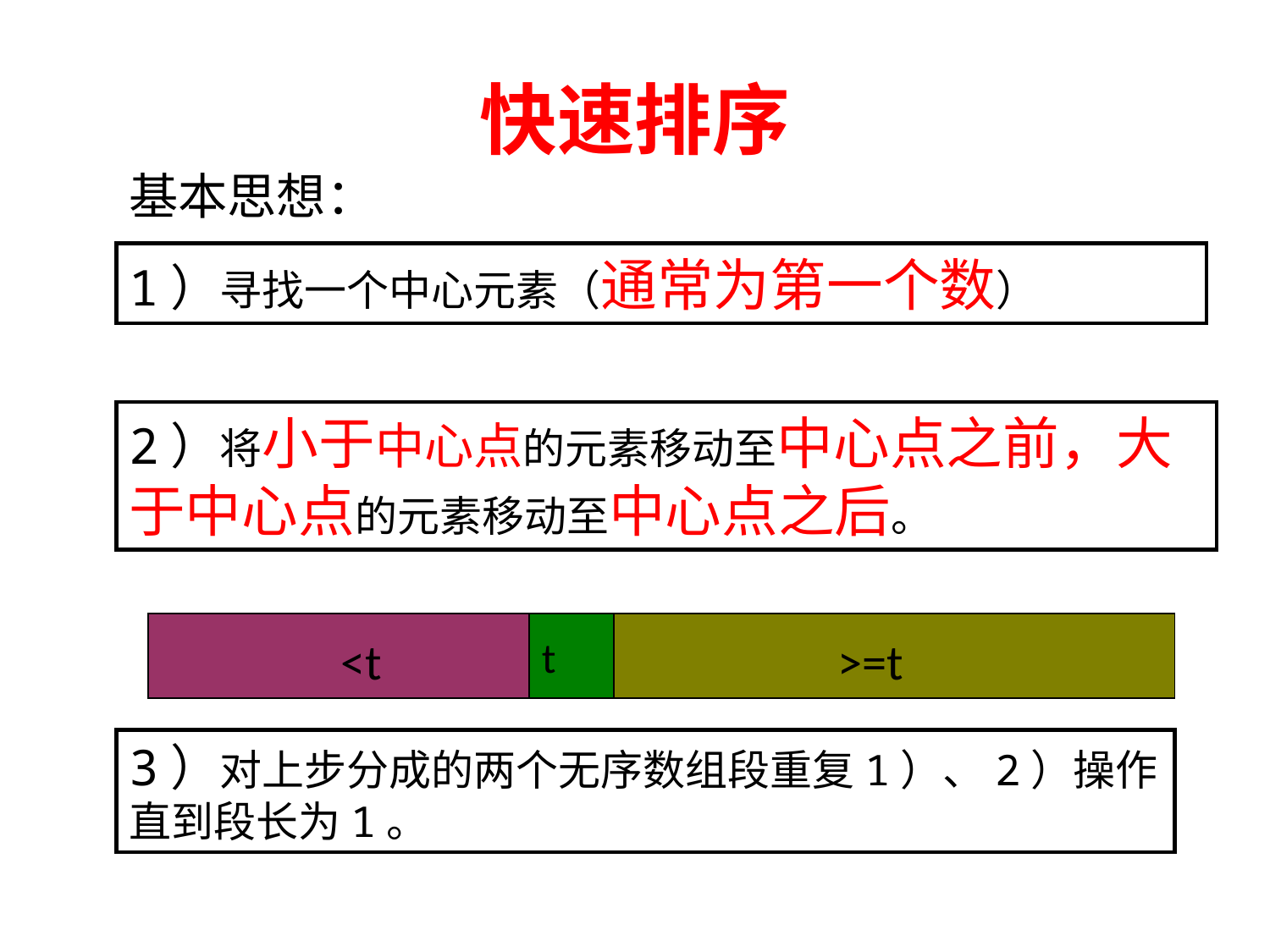

# 快速排序
基本思想：
1）寻找一个中心元素（通常为第一个数）
2）将小于中心点的元素移动至中心点之前，大于中心点的元素移动至中心点之后。

t

<t
>=t
3）对上步分成的两个无序数组段重复1）、2）操作直到段长为1。